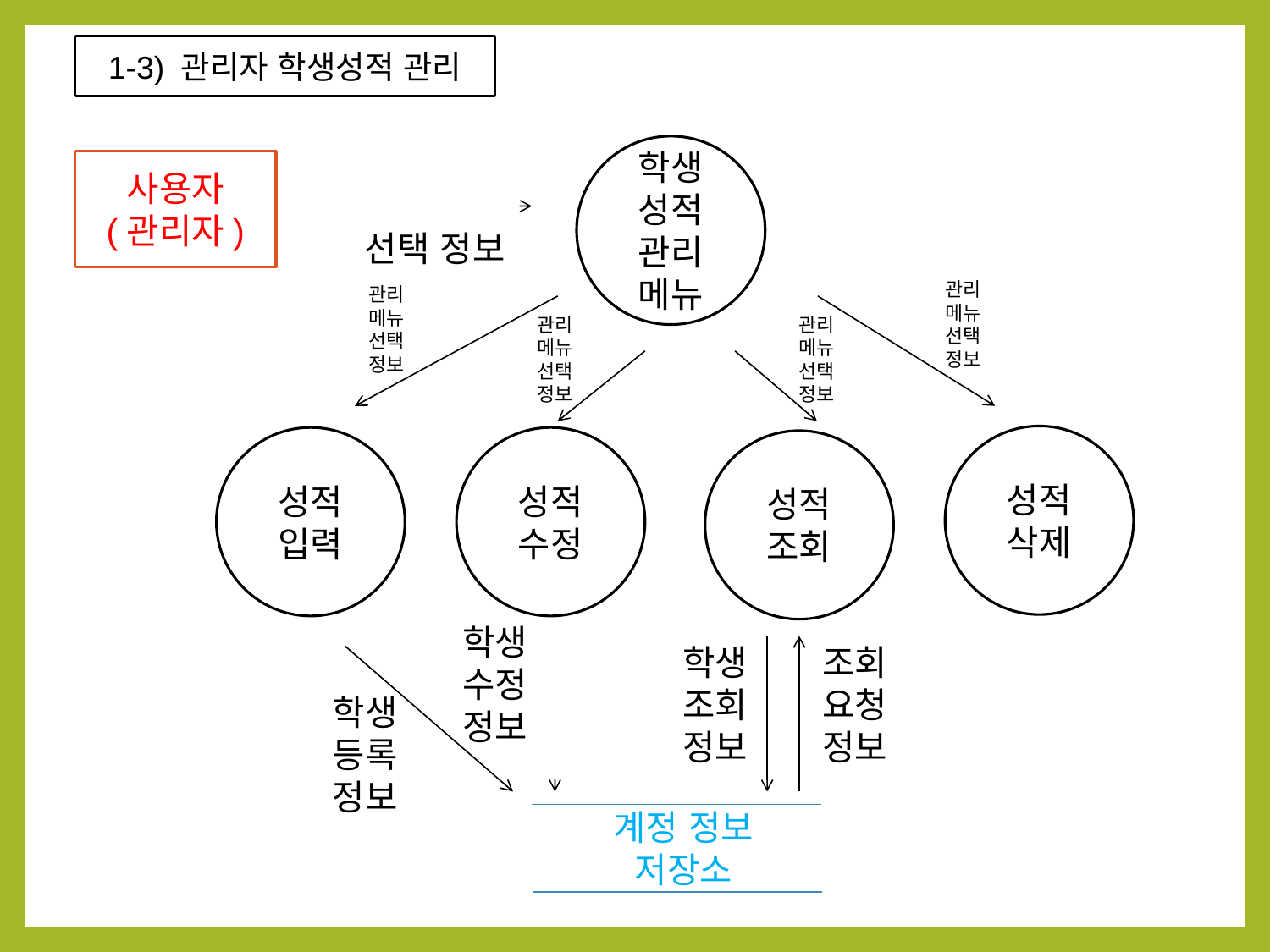

1-3) 관리자 학생성적 관리
학생
성적
관리
메뉴
사용자
(관리자)
선택 정보
관리
메뉴
선택
정보
관리
메뉴
선택
정보
관리
메뉴
선택
정보
관리
메뉴
선택
정보
성적
삭제
성적
입력
성적
수정
성적
조회
학생
수정
정보
학생
조회
정보
조회
요청
정보
학생
등록
정보
계정 정보
저장소